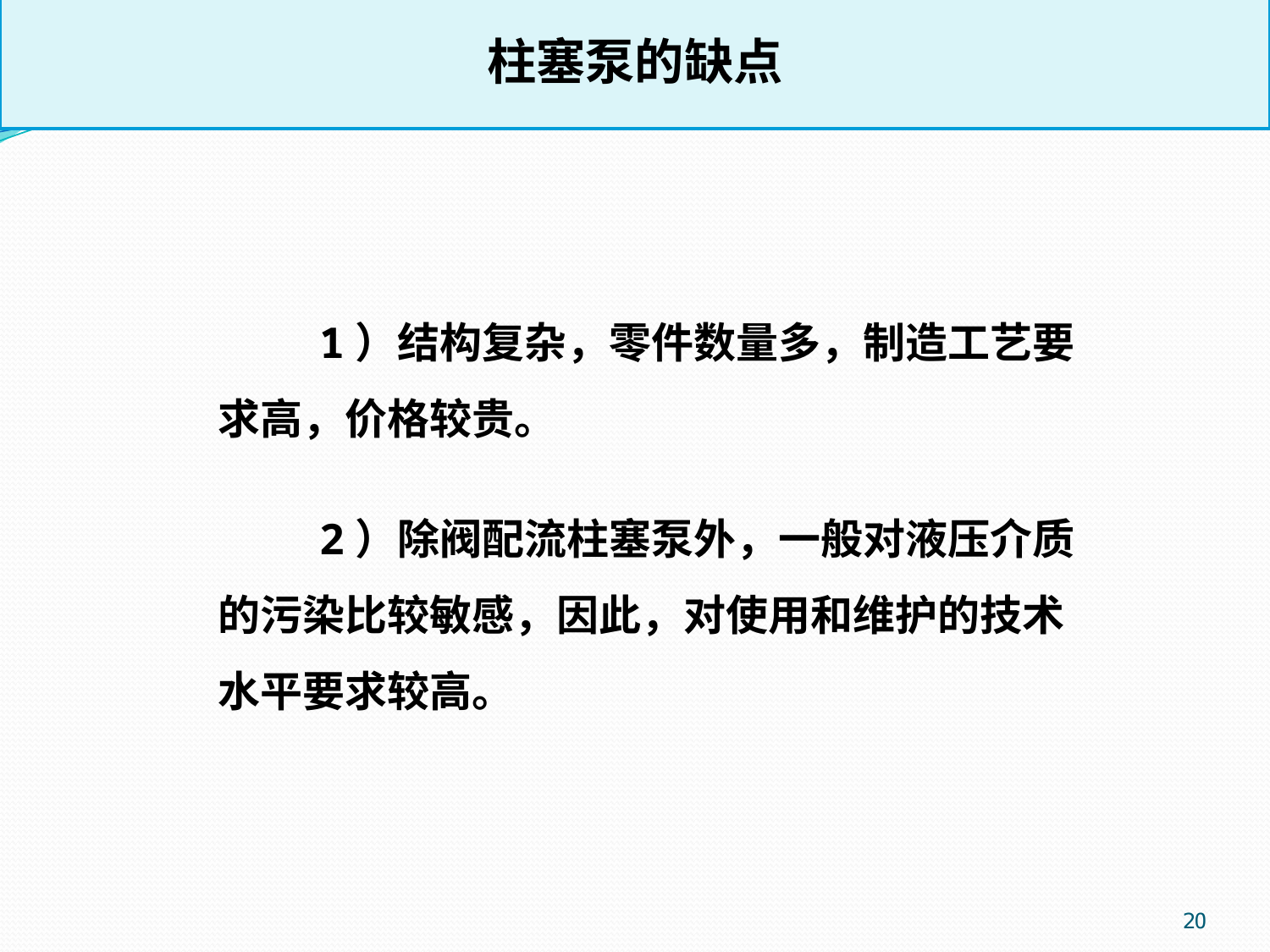

柱塞泵的缺点
    1）结构复杂，零件数量多，制造工艺要求高，价格较贵。
    2）除阀配流柱塞泵外，一般对液压介质的污染比较敏感，因此，对使用和维护的技术水平要求较高。
20